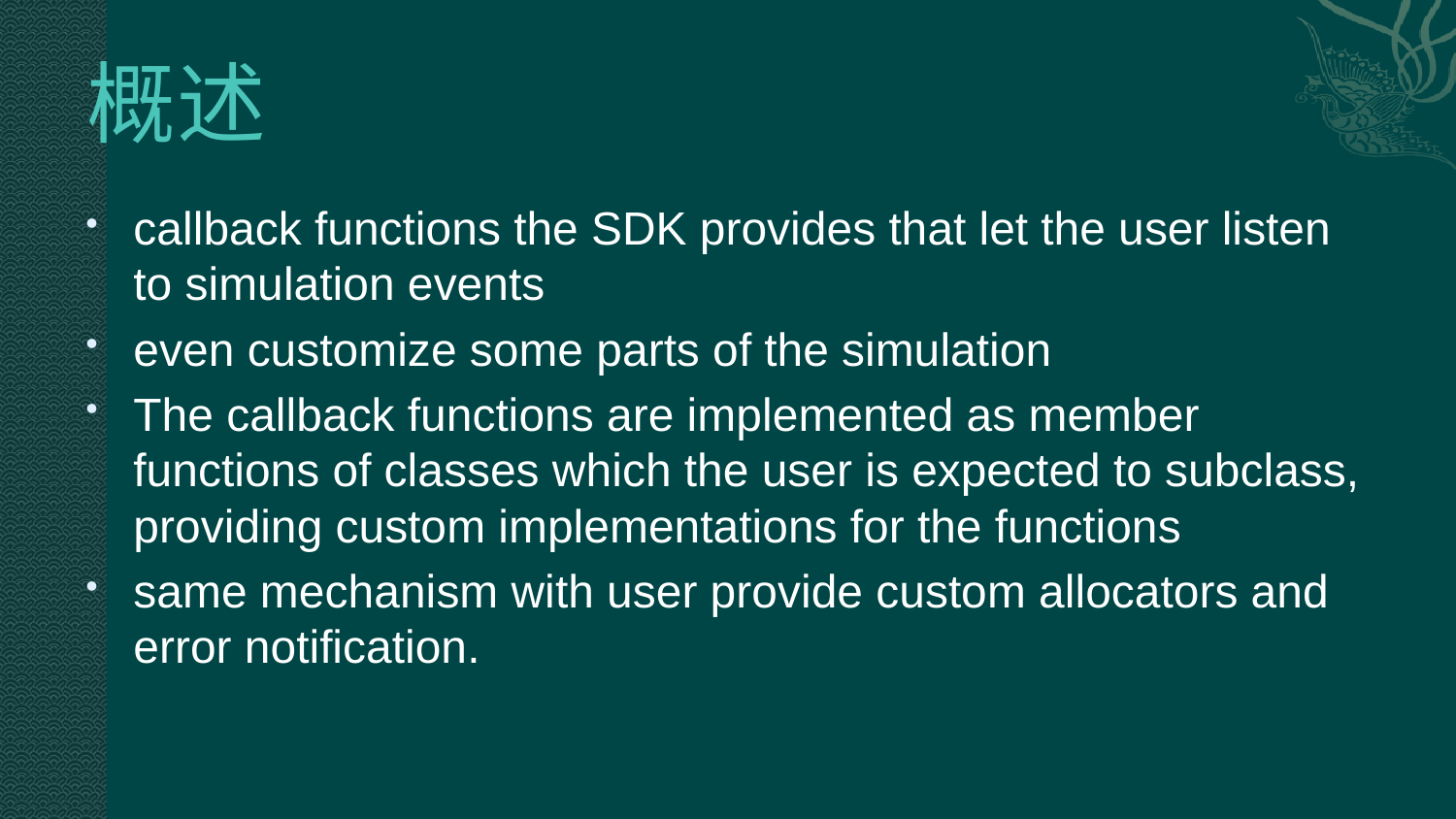

# 概述
callback functions the SDK provides that let the user listen to simulation events
even customize some parts of the simulation
The callback functions are implemented as member functions of classes which the user is expected to subclass, providing custom implementations for the functions
same mechanism with user provide custom allocators and error notification.